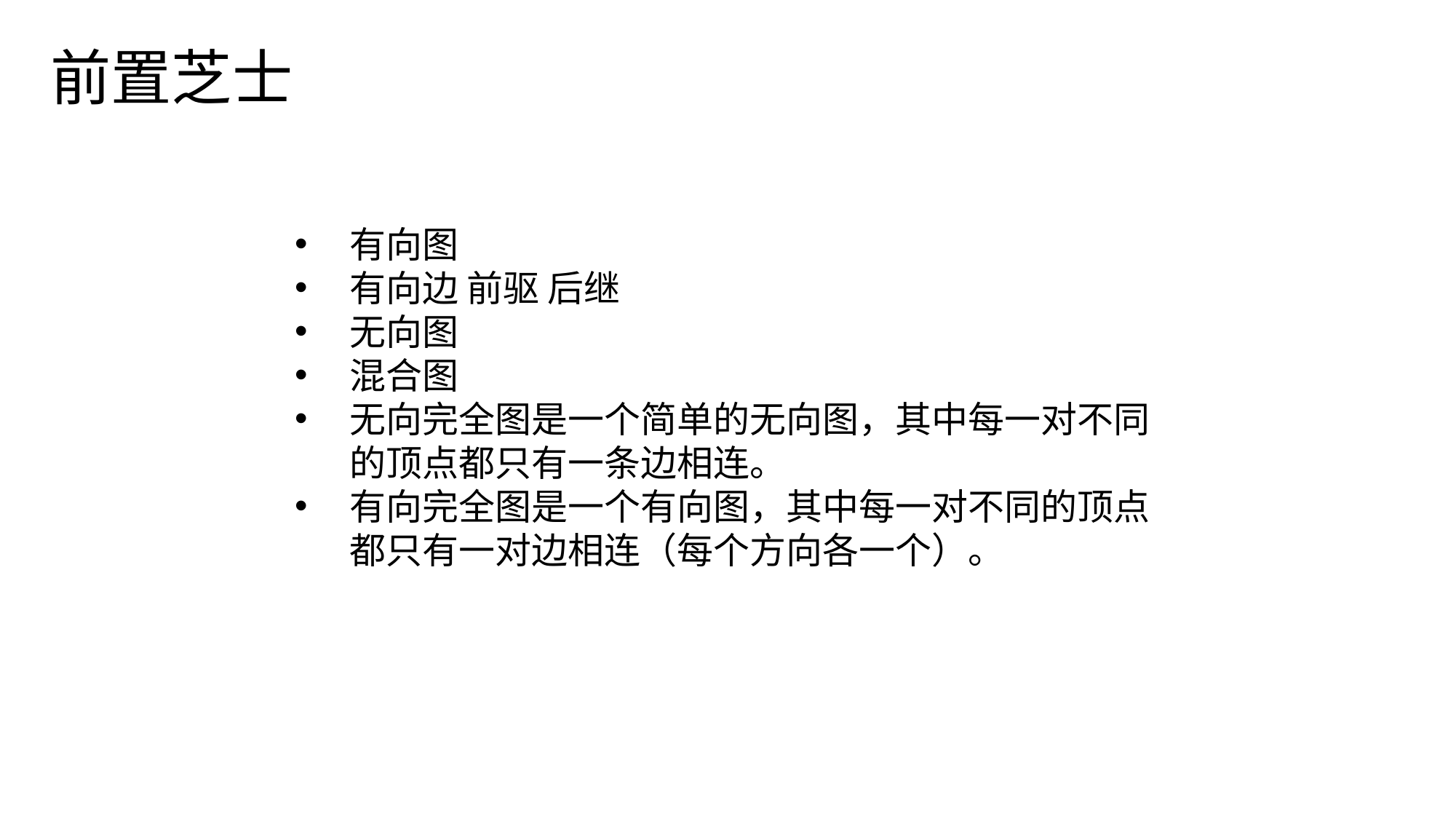

前置芝士
有向图
有向边 前驱 后继
无向图
混合图
无向完全图是一个简单的无向图，其中每一对不同的顶点都只有一条边相连。
有向完全图是一个有向图，其中每一对不同的顶点都只有一对边相连（每个方向各一个）。